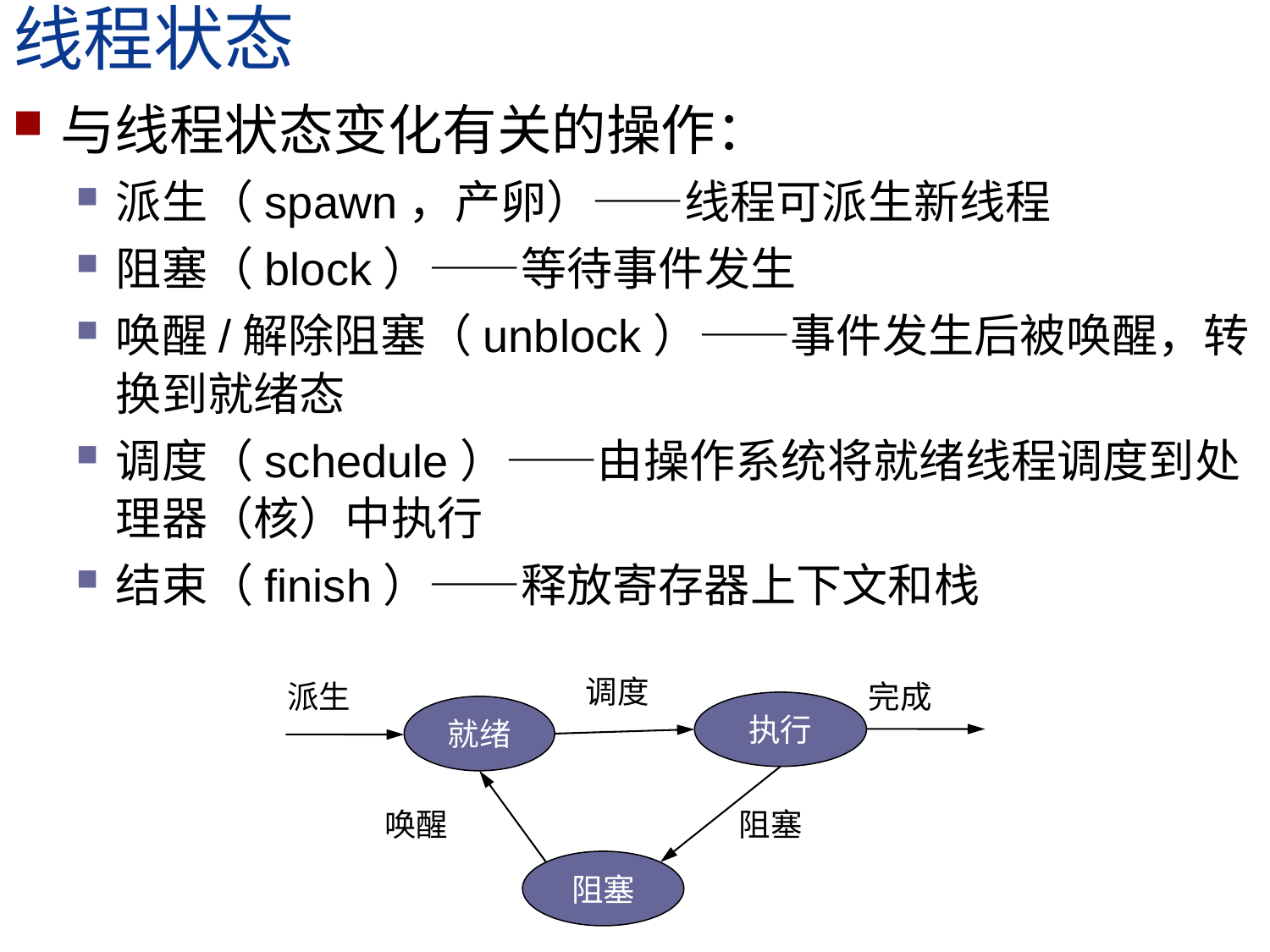

# 线程状态
与线程状态变化有关的操作：
派生（spawn，产卵）——线程可派生新线程
阻塞（block）——等待事件发生
唤醒/解除阻塞（unblock）——事件发生后被唤醒，转换到就绪态
调度（schedule）——由操作系统将就绪线程调度到处理器（核）中执行
结束（finish）——释放寄存器上下文和栈
   调度
派生
完成
执行
就绪

唤醒
阻塞
阻塞